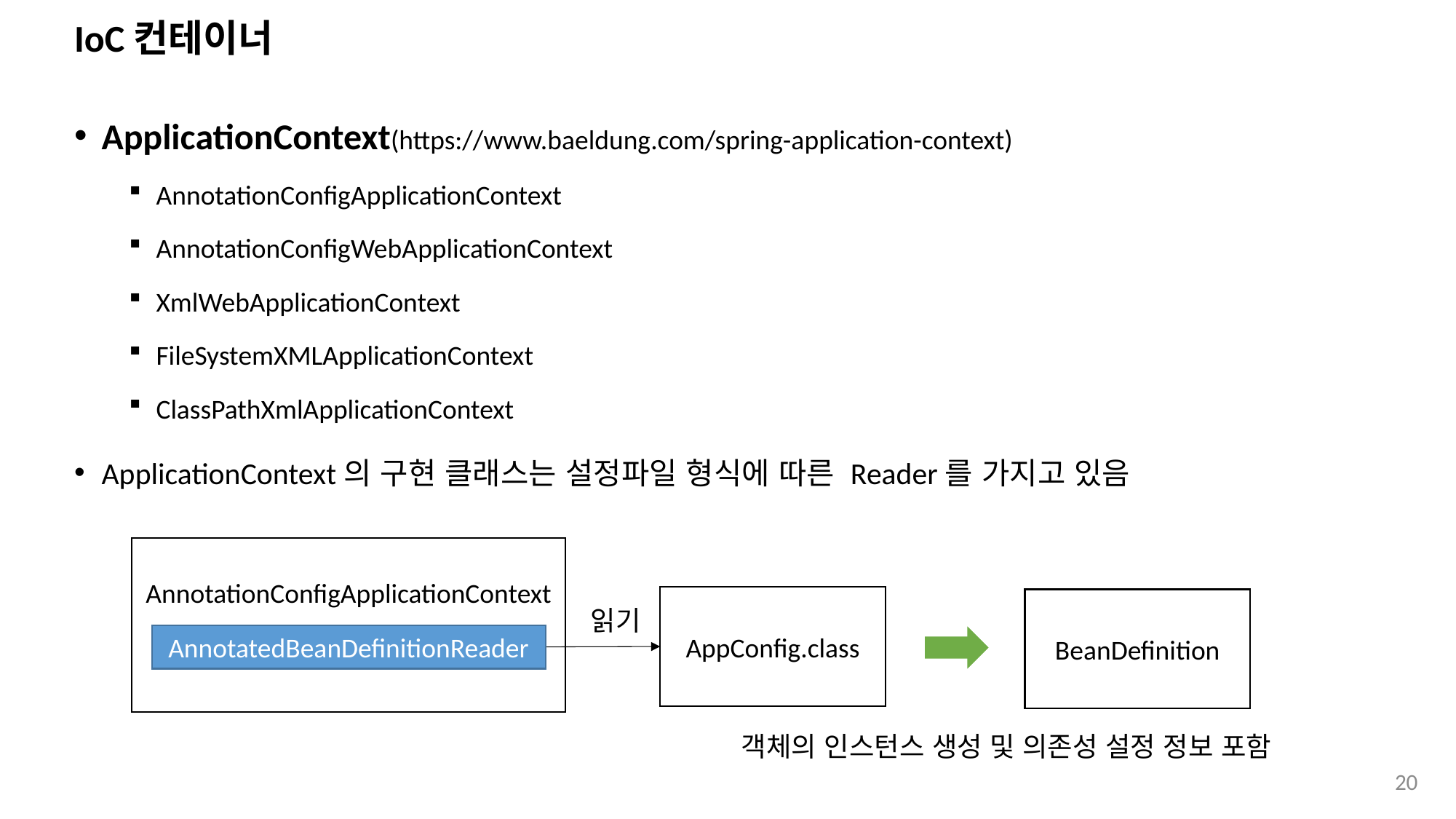

# IoC컨테이너
ApplicationContext(https://www.baeldung.com/spring-application-context)
AnnotationConfigApplicationContext
AnnotationConfigWebApplicationContext
XmlWebApplicationContext
FileSystemXMLApplicationContext
ClassPathXmlApplicationContext
ApplicationContext의 구현 클래스는 설정파일 형식에 따른 Reader를 가지고 있음

AnnotationConfigApplicationContext

AppConfig.class
BeanDefinition
읽기

AnnotatedBeanDefinitionReader
객체의 인스턴스 생성 및 의존성 설정 정보 포함
20